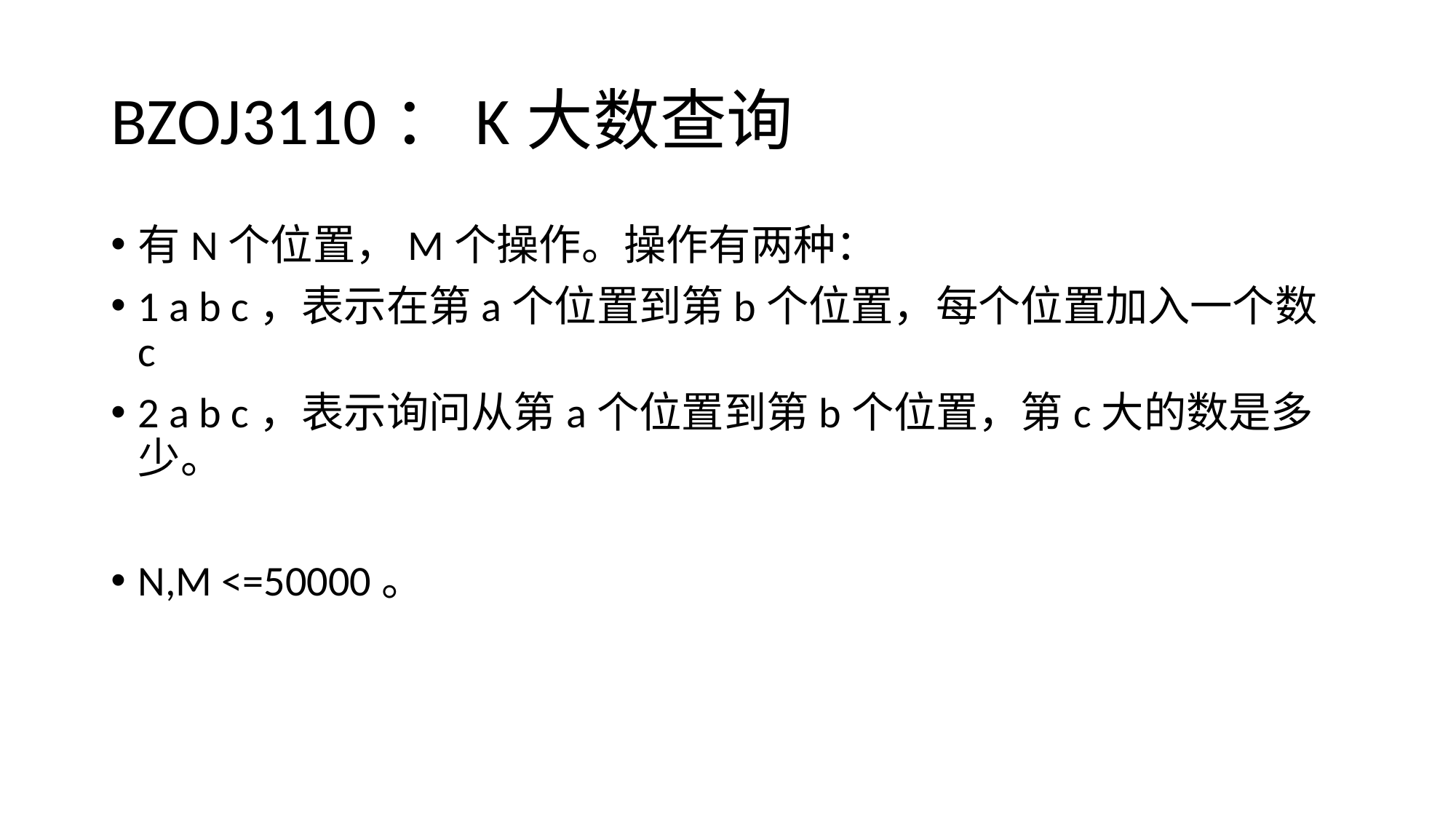

# BZOJ3110：K大数查询
有N个位置，M个操作。操作有两种：
1 a b c，表示在第a个位置到第b个位置，每个位置加入一个数c
2 a b c，表示询问从第a个位置到第b个位置，第c大的数是多少。

N,M <=50000。